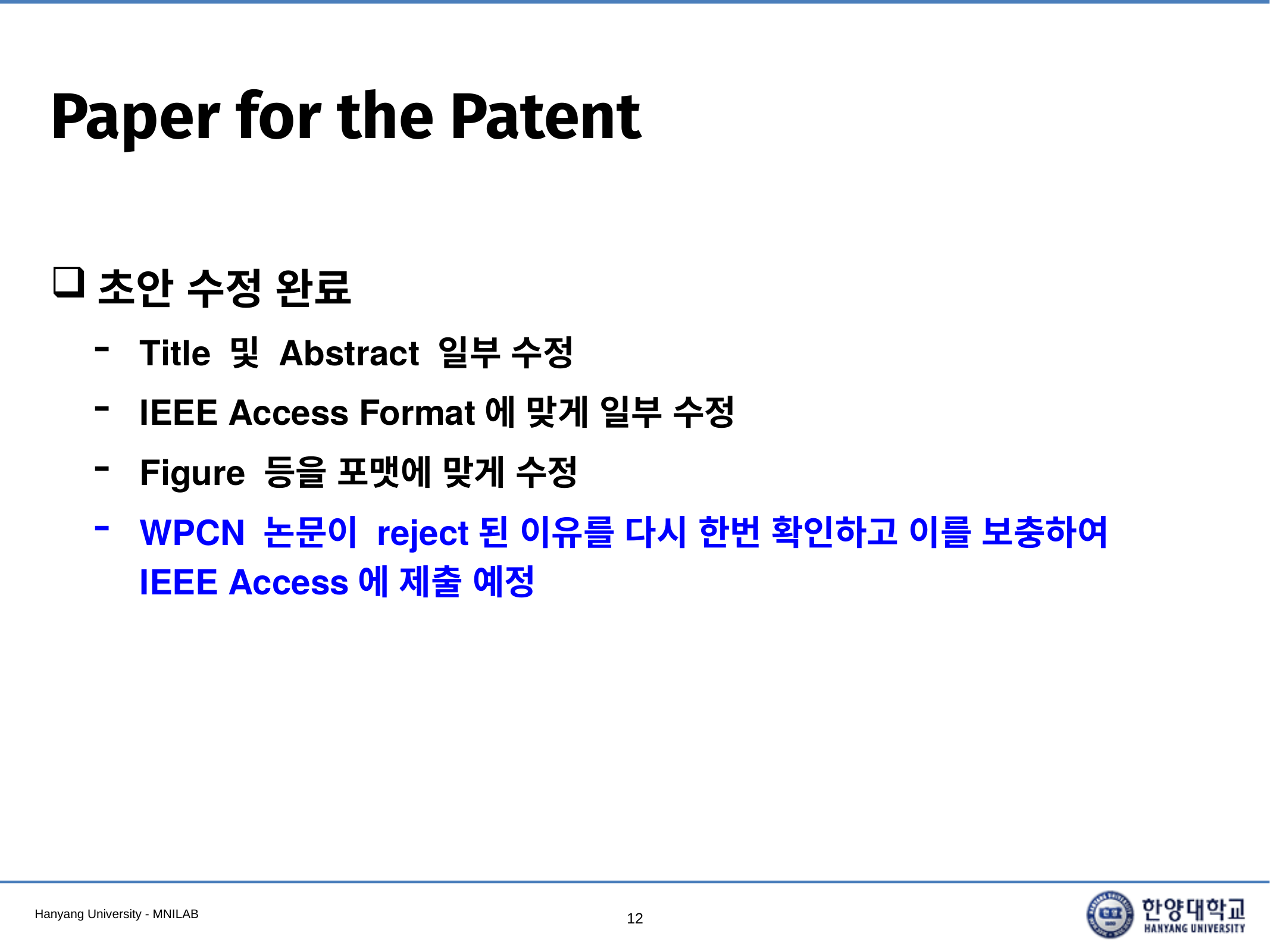

# Paper for the Patent
초안 수정 완료
Title 및 Abstract 일부 수정
IEEE Access Format에 맞게 일부 수정
Figure 등을 포맷에 맞게 수정
WPCN 논문이 reject된 이유를 다시 한번 확인하고 이를 보충하여 IEEE Access에 제출 예정
12